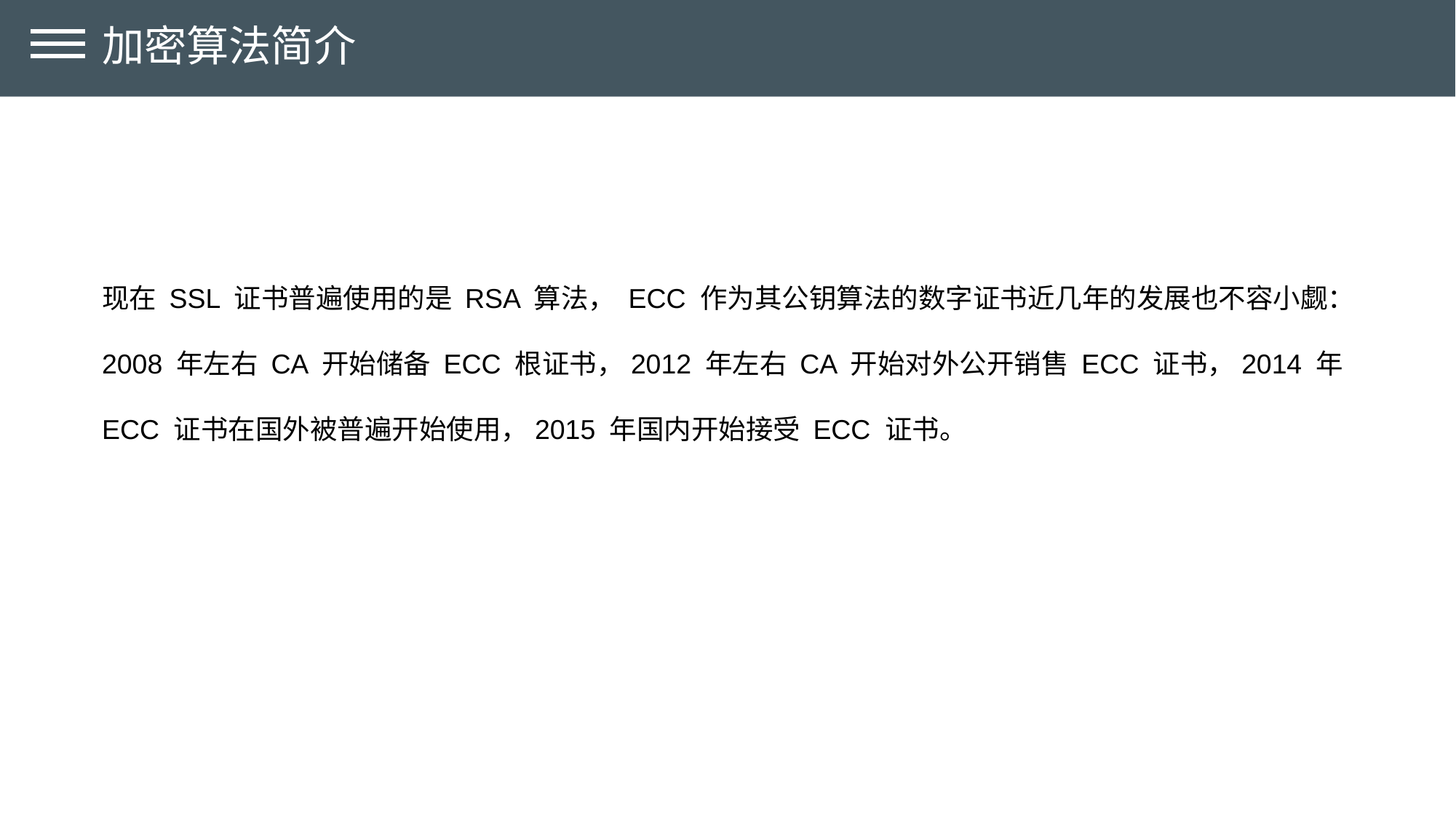

加密算法简介
现在 SSL 证书普遍使用的是 RSA 算法， ECC 作为其公钥算法的数字证书近几年的发展也不容小觑：2008 年左右 CA 开始储备 ECC 根证书，2012 年左右 CA 开始对外公开销售 ECC 证书，2014 年 ECC 证书在国外被普遍开始使用，2015 年国内开始接受 ECC 证书。